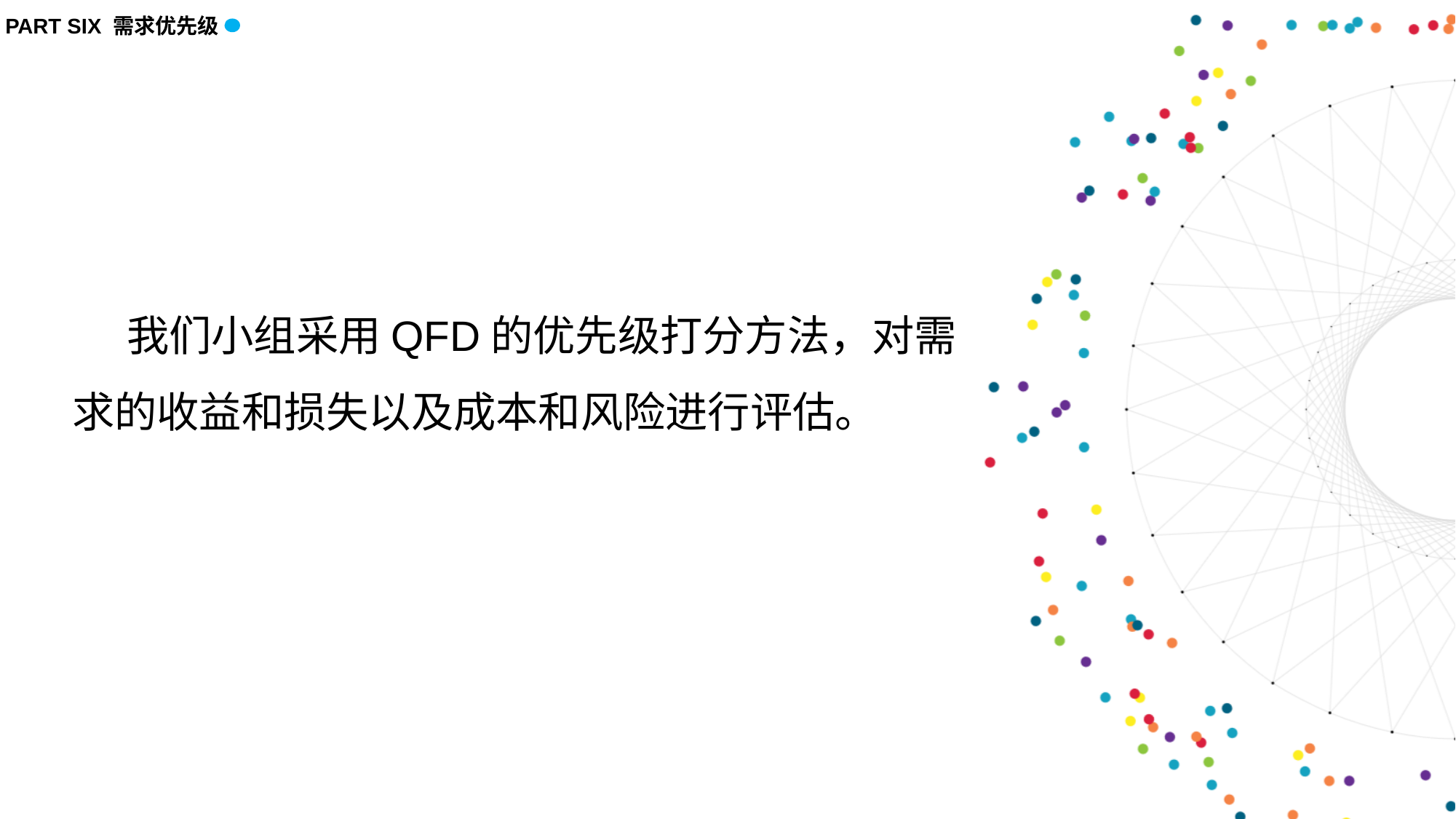

PART SIX 需求优先级

我们小组采用QFD的优先级打分方法，对需求的收益和损失以及成本和风险进行评估。